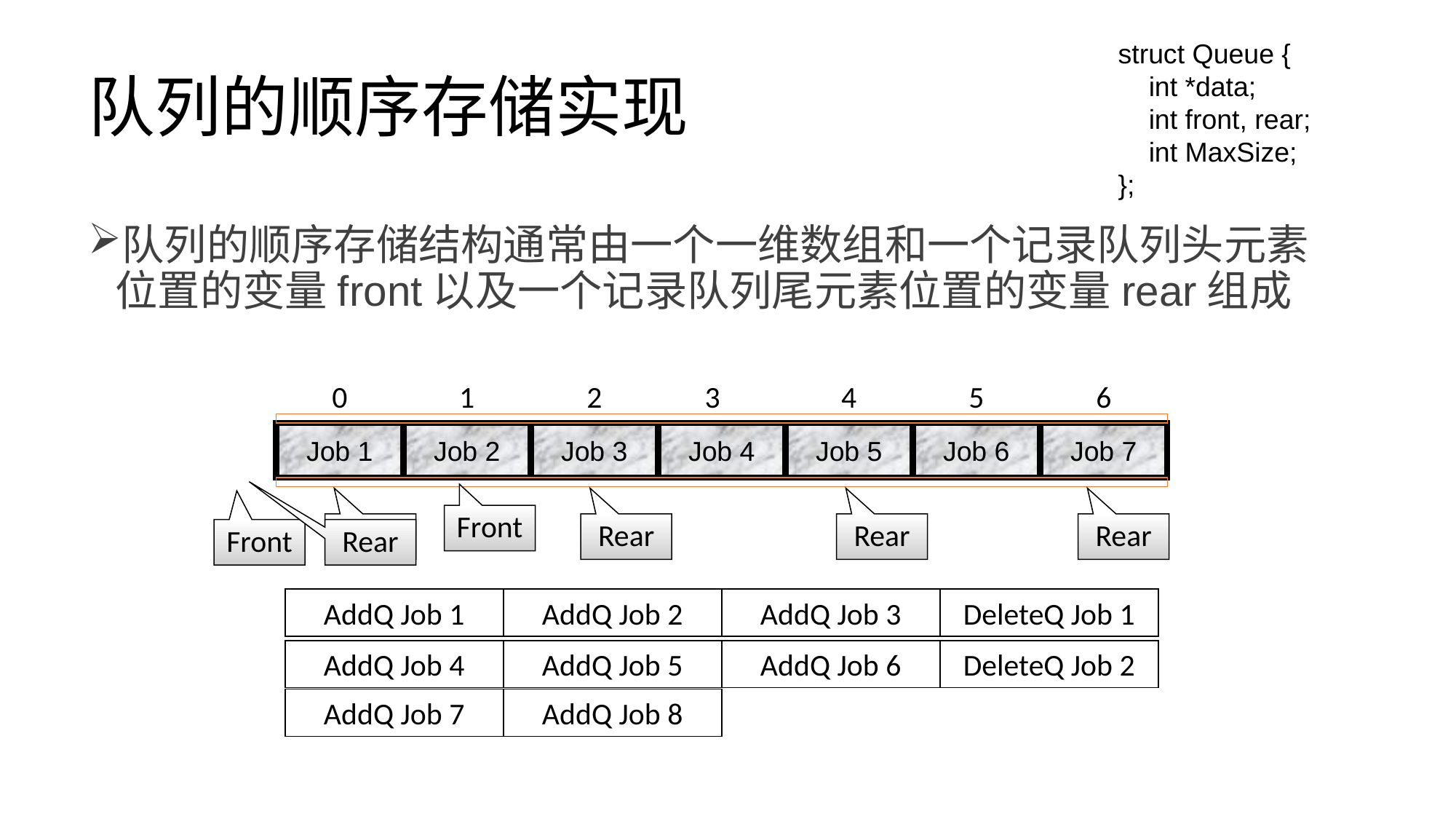

# 队列的顺序存储实现
struct Queue {
    int *data;
    int front, rear;
    int MaxSize;
};
队列的顺序存储结构通常由一个一维数组和一个记录队列头元素位置的变量front以及一个记录队列尾元素位置的变量rear组成

0
1
2
3
4
5
6

Job 1
Job 2
Job 3
Job 4
Job 5
Job 6
Job 7
Front
Rear
Rear
Rear
Rear
Front
Rear
AddQ Job 1
AddQ Job 2
AddQ Job 3
DeleteQ Job 1
AddQ Job 4
AddQ Job 5
AddQ Job 6
DeleteQ Job 2
AddQ Job 7
AddQ Job 8